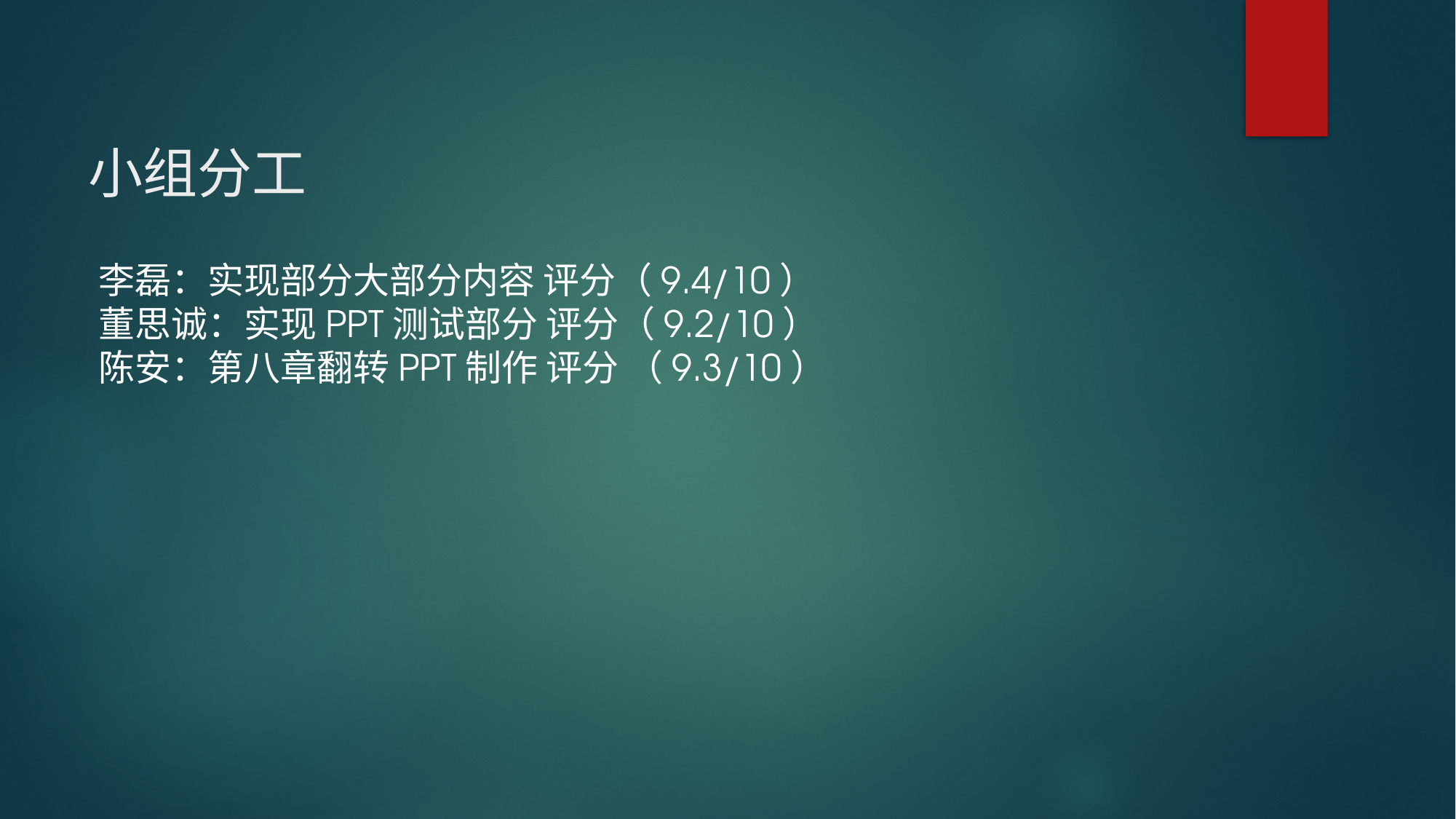

# 小组分工
李磊：实现部分大部分内容 评分（9.4/10）
董思诚：实现PPT测试部分 评分（9.2/10）
陈安：第八章翻转PPT制作 评分 （9.3/10）